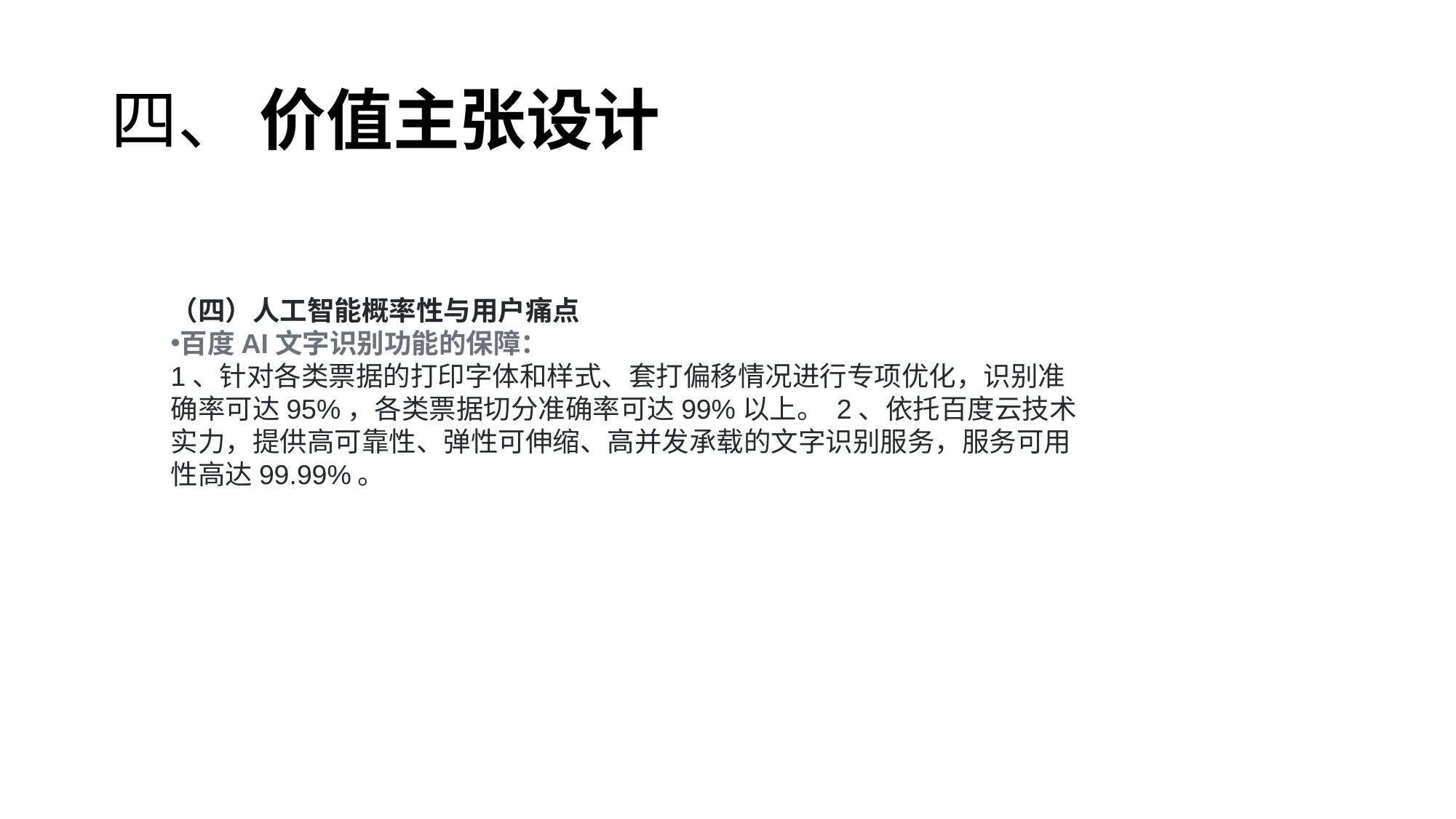

# 四、 价值主张设计
（四）人工智能概率性与用户痛点
百度AI文字识别功能的保障：
1、针对各类票据的打印字体和样式、套打偏移情况进行专项优化，识别准确率可达95%，各类票据切分准确率可达99%以上。 2、依托百度云技术实力，提供高可靠性、弹性可伸缩、高并发承载的文字识别服务，服务可用性高达99.99%。